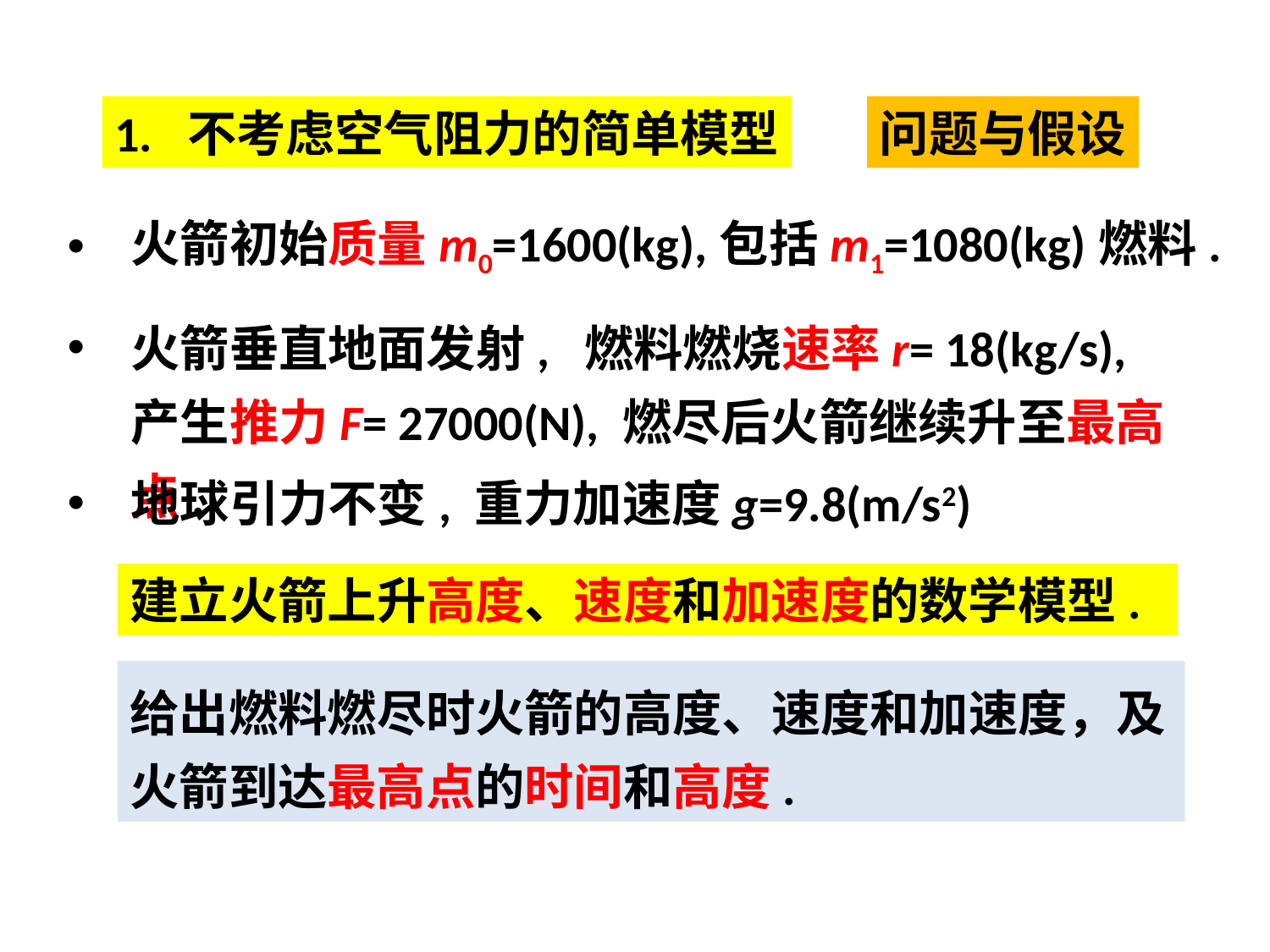

1.  不考虑空气阻力的简单模型
问题与假设
火箭初始质量m0=1600(kg),包括m1=1080(kg)燃料.
火箭垂直地面发射,  燃料燃烧速率r= 18(kg/s), 产生推力F= 27000(N), 燃尽后火箭继续升至最高点.
地球引力不变, 重力加速度g=9.8(m/s2)
建立火箭上升高度、速度和加速度的数学模型.
给出燃料燃尽时火箭的高度、速度和加速度，及火箭到达最高点的时间和高度.